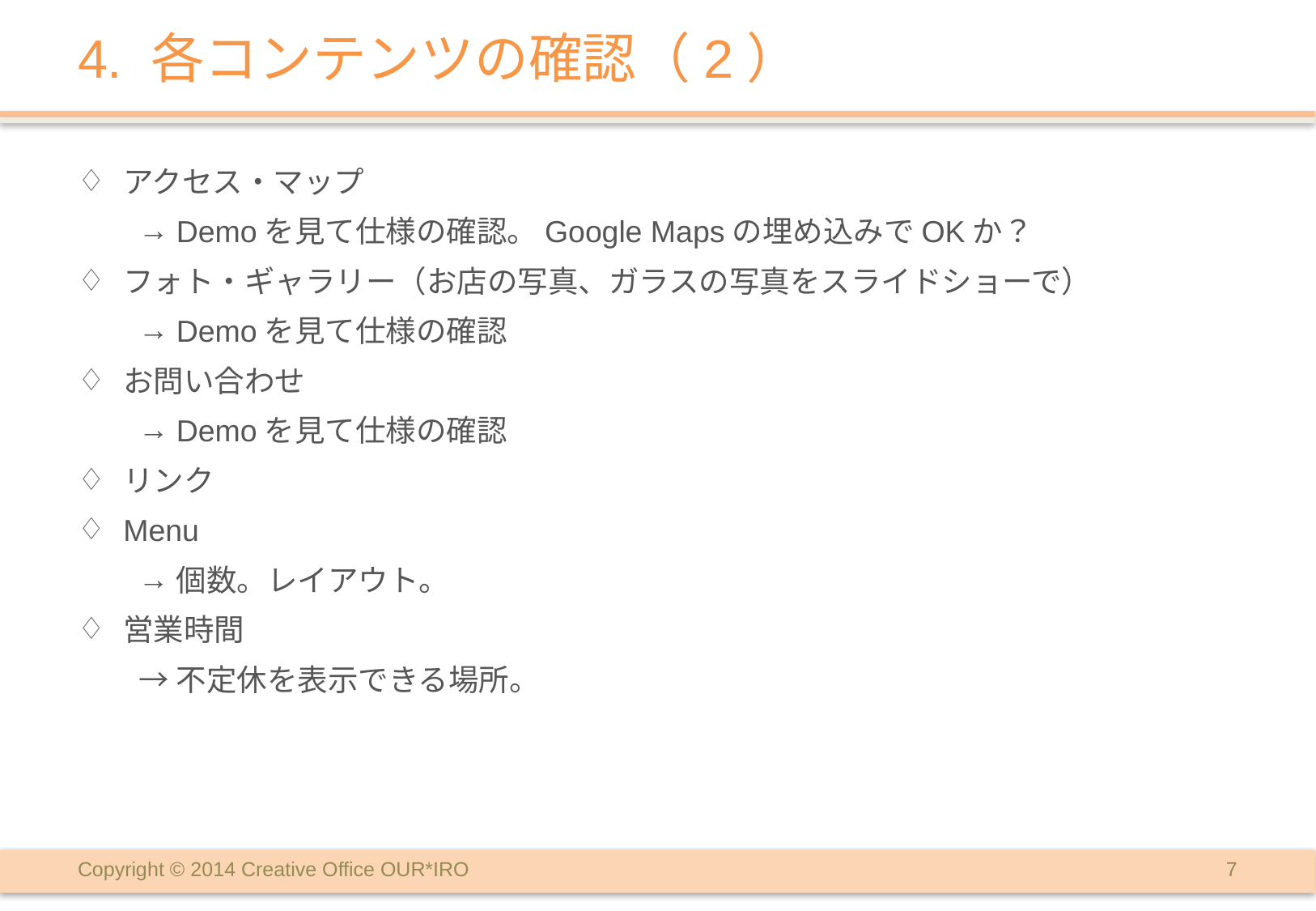

# 4. 各コンテンツの確認（2）
アクセス・マップ
Demoを見て仕様の確認。Google Mapsの埋め込みでOKか？
フォト・ギャラリー（お店の写真、ガラスの写真をスライドショーで）
Demoを見て仕様の確認
お問い合わせ
Demoを見て仕様の確認
リンク
Menu
個数。レイアウト。
営業時間
→不定休を表示できる場所。

Copyright © 2014 Creative Office OUR*IRO
7